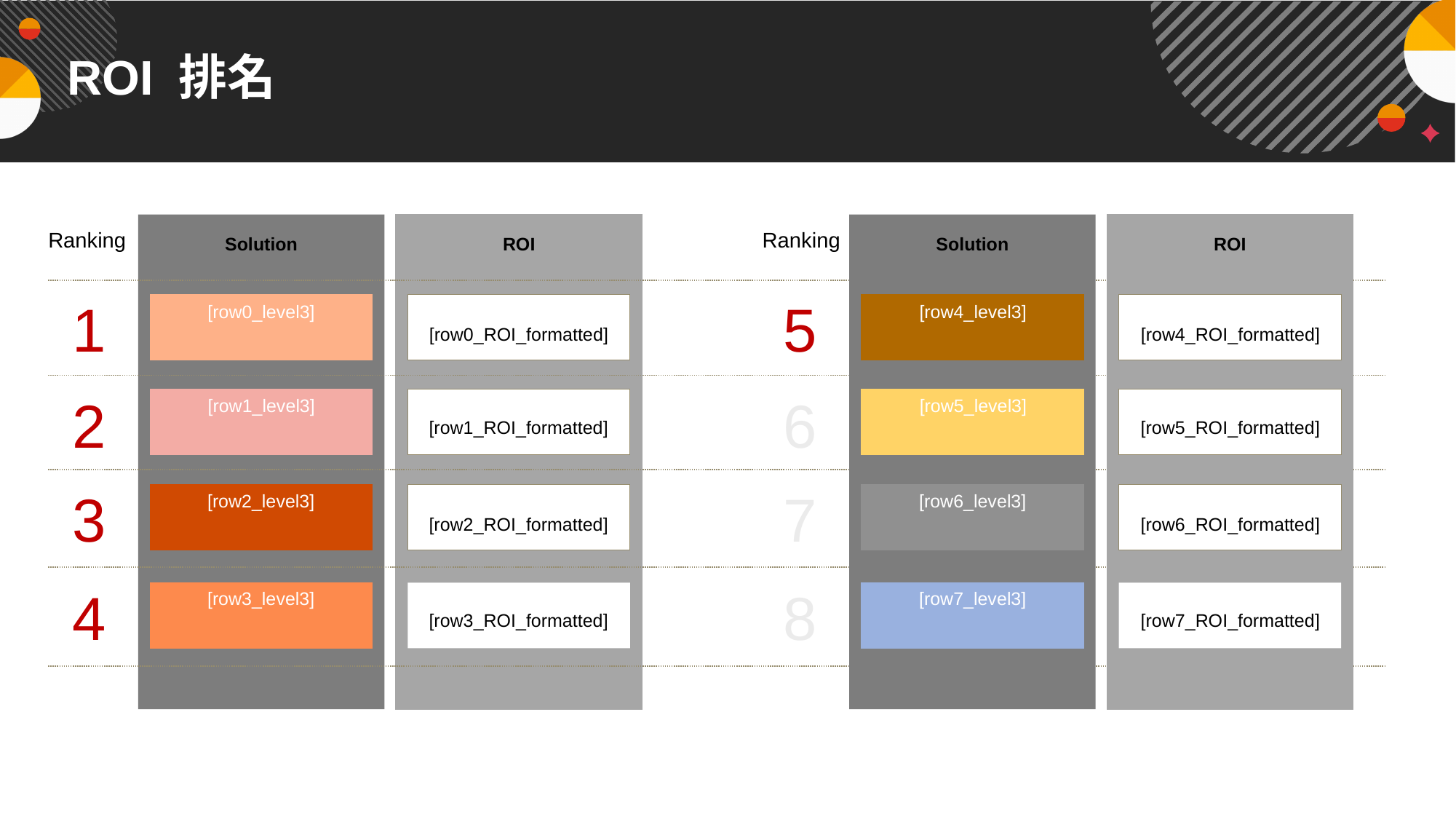

ROI 排名
Solution
ROI
1

2

3

4

Solution
ROI
Ranking
Ranking
5

[row0_level3]
[row4_level3]
[row0_ROI_formatted]
[row4_ROI_formatted]
6
[row1_ROI_formatted]
[row5_ROI_formatted]
[row1_level3]

[row5_level3]

7
[row2_level3]
[row6_level3]

[row2_ROI_formatted]
[row6_ROI_formatted]
8
[row3_ROI_formatted]
[row7_ROI_formatted]
[row3_level3]
[row7_level3]